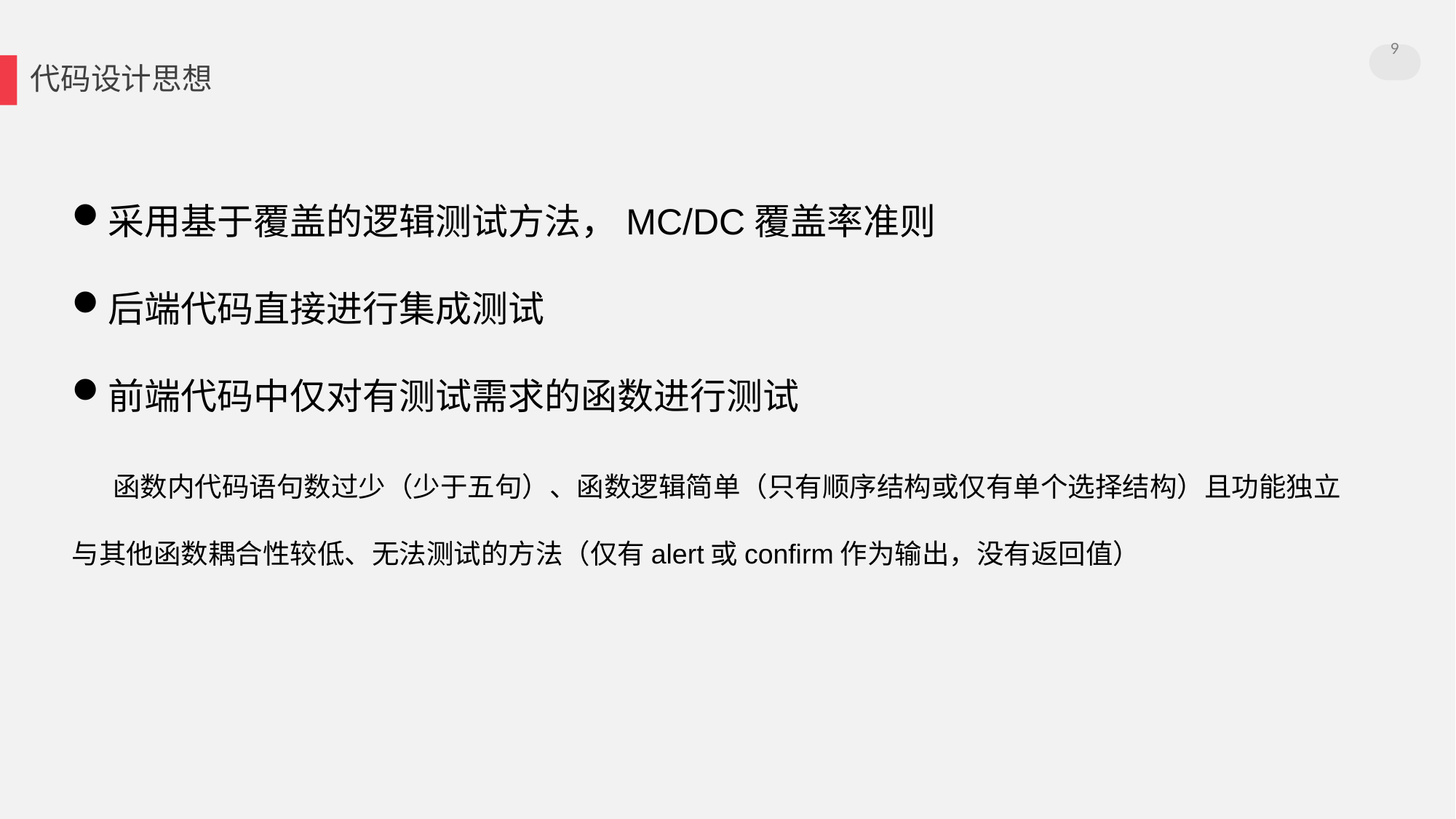

9
代码设计思想
采用基于覆盖的逻辑测试方法，MC/DC覆盖率准则
后端代码直接进行集成测试
前端代码中仅对有测试需求的函数进行测试
    函数内代码语句数过少（少于五句）、函数逻辑简单（只有顺序结构或仅有单个选择结构）且功能独立与其他函数耦合性较低、无法测试的方法（仅有alert或confirm作为输出，没有返回值）